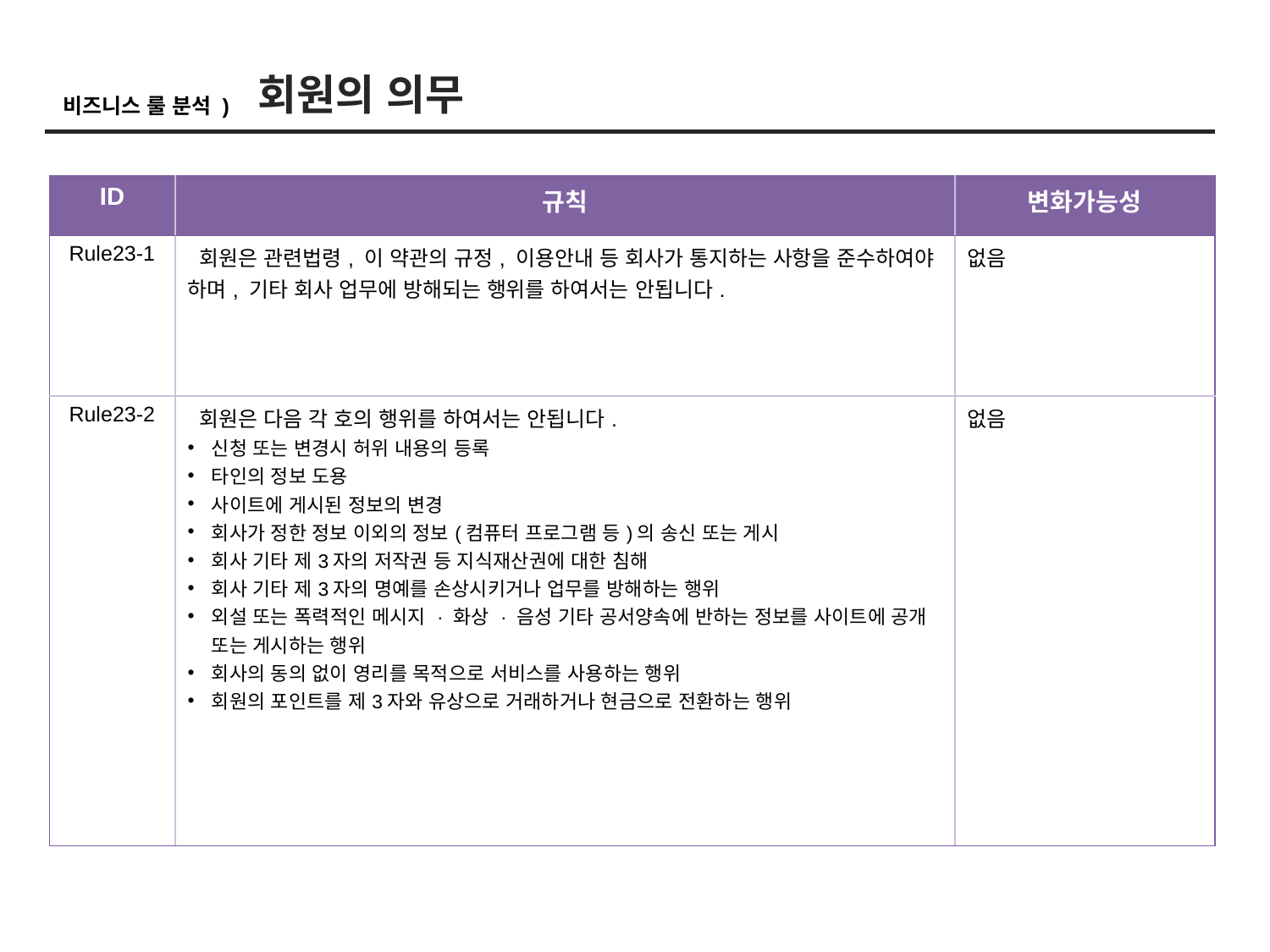

회원의 의무
비즈니스 룰 분석 )
| ID | 규칙 | 변화가능성 |
| --- | --- | --- |
| Rule23-1 | 회원은 관련법령, 이 약관의 규정, 이용안내 등 회사가 통지하는 사항을 준수하여야 하며, 기타 회사 업무에 방해되는 행위를 하여서는 안됩니다. | 없음 |
| Rule23-2 | 회원은 다음 각 호의 행위를 하여서는 안됩니다. 신청 또는 변경시 허위 내용의 등록 타인의 정보 도용 사이트에 게시된 정보의 변경 회사가 정한 정보 이외의 정보(컴퓨터 프로그램 등)의 송신 또는 게시 회사 기타 제3자의 저작권 등 지식재산권에 대한 침해 회사 기타 제3자의 명예를 손상시키거나 업무를 방해하는 행위 외설 또는 폭력적인 메시지 · 화상 · 음성 기타 공서양속에 반하는 정보를 사이트에 공개 또는 게시하는 행위 회사의 동의 없이 영리를 목적으로 서비스를 사용하는 행위 회원의 포인트를 제3자와 유상으로 거래하거나 현금으로 전환하는 행위 | 없음 |